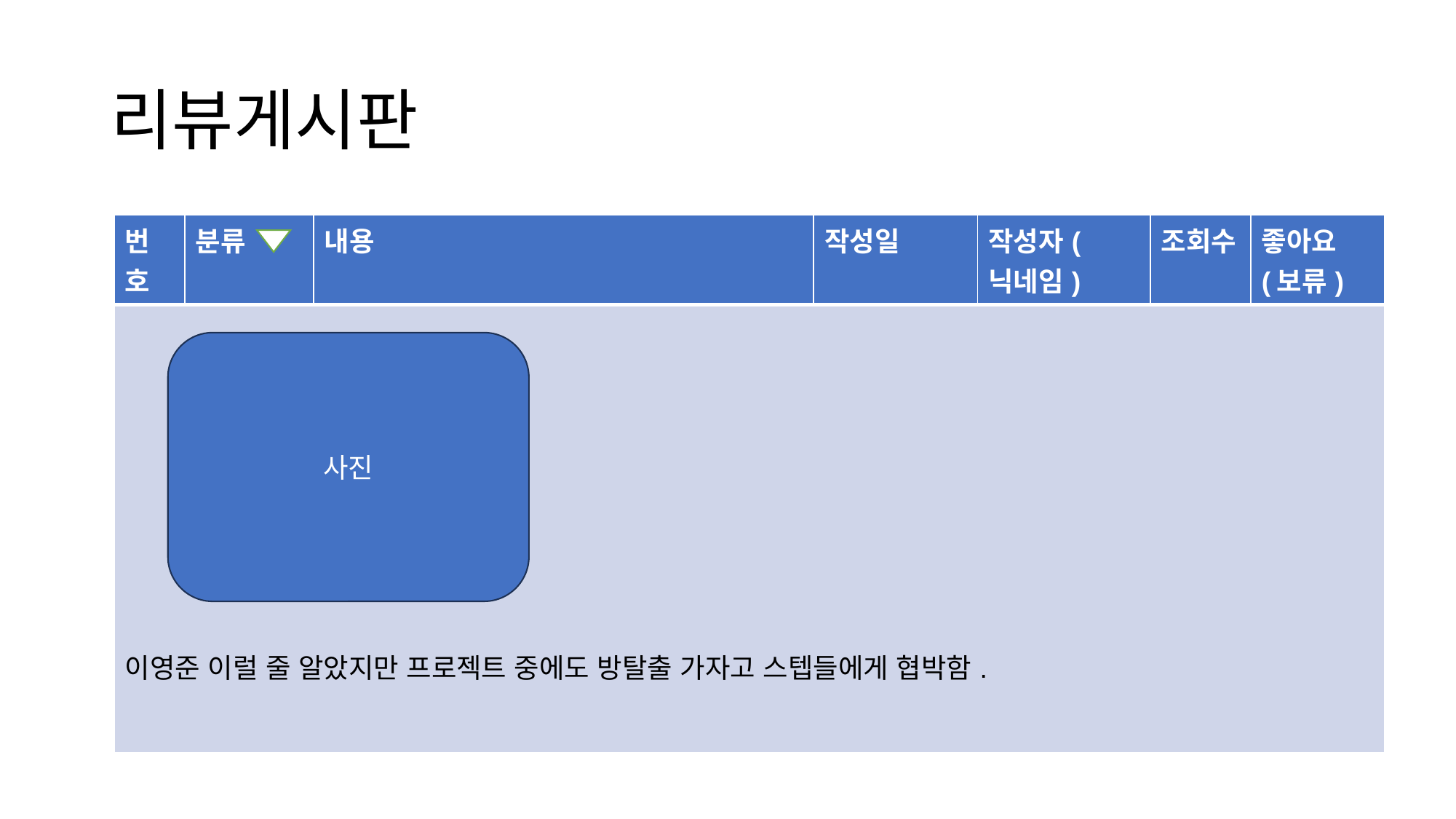

# 리뷰게시판
| 번호 | 분류 | 내용 | 작성일 | 작성자(닉네임) | 조회수 | 좋아요(보류) |
| --- | --- | --- | --- | --- | --- | --- |
| 이영준 이럴 줄 알았지만 프로젝트 중에도 방탈출 가자고 스텝들에게 협박함. |  |  |  |  |  |  |

사진